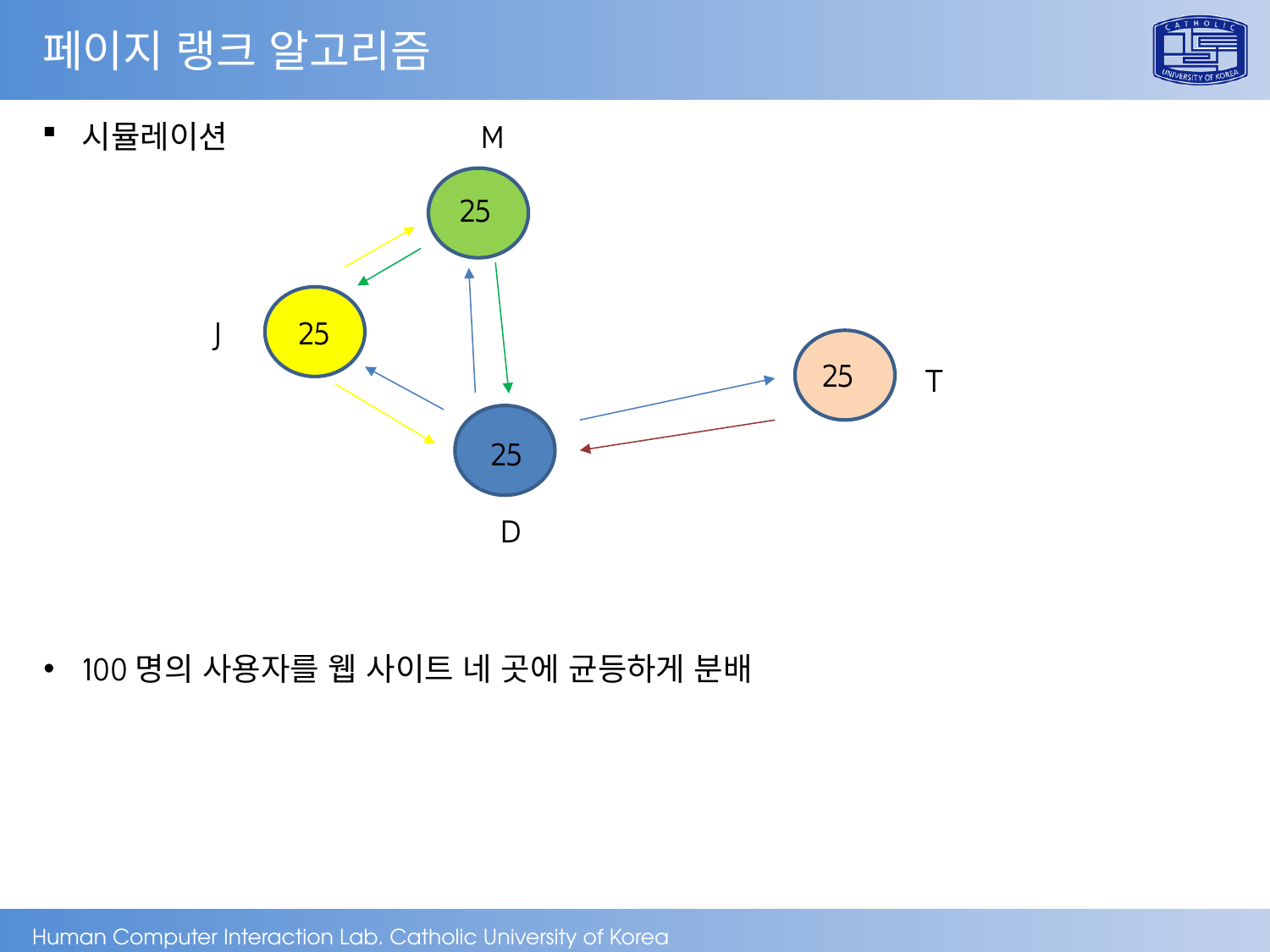

페이지 랭크 알고리즘
시뮬레이션
M

J
T
D
25
25
25
25
100명의 사용자를 웹 사이트 네 곳에 균등하게 분배